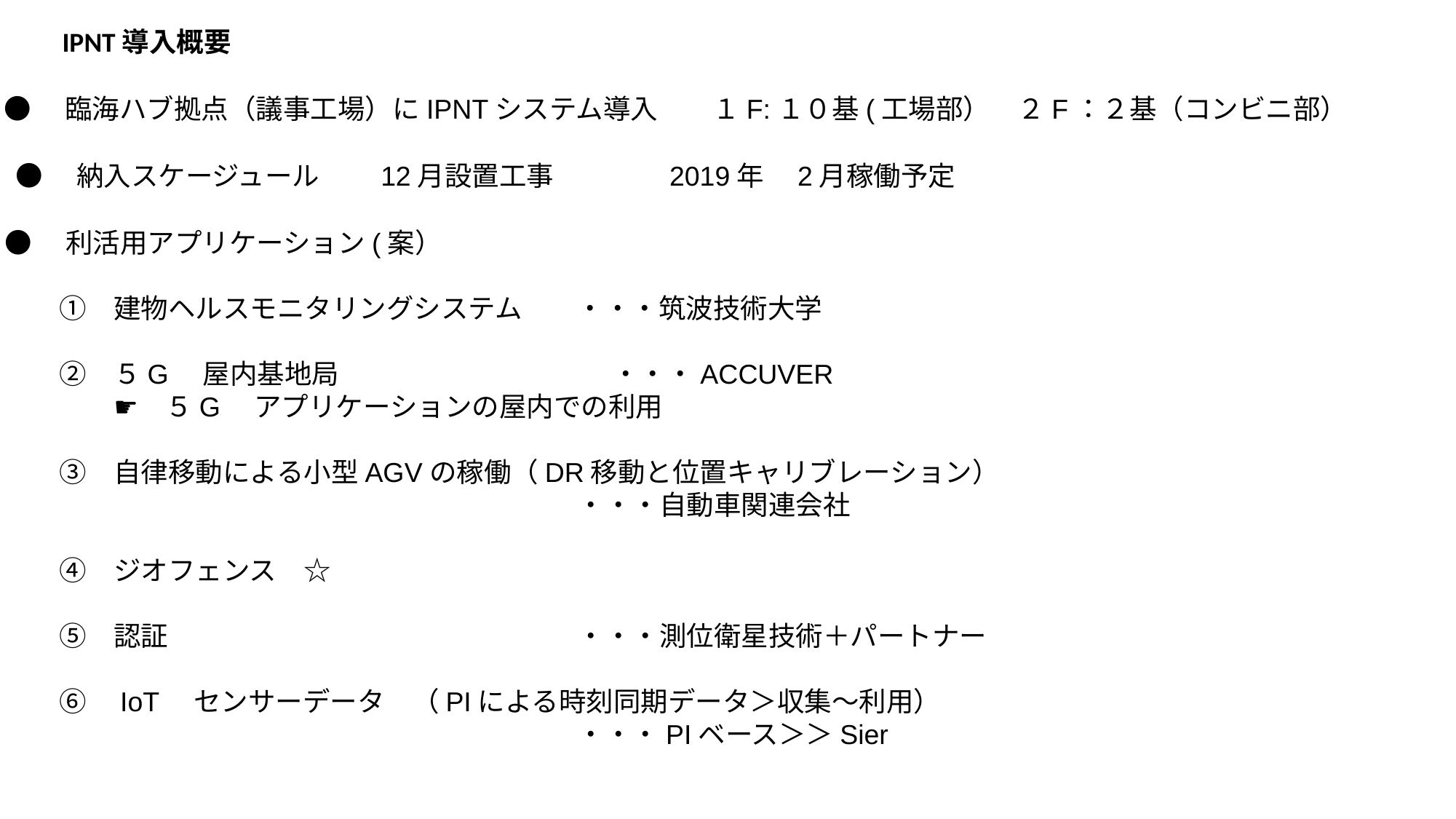

IPNT導入概要
●　臨海ハブ拠点（議事工場）にIPNTシステム導入　　１F:１０基(工場部）　２F：２基（コンビニ部）
●　納入スケージュール　　12月設置工事　　　　2019年　2月稼働予定
●　利活用アプリケーション(案）

　　①　建物ヘルスモニタリングシステム　　・・・筑波技術大学

　　②　５G　屋内基地局　　　　　　　　　　・・・ACCUVER
　　　　☛　５G　アプリケーションの屋内での利用

　　③　自律移動による小型AGVの稼働（DR移動と位置キャリブレーション）
　　　　　　　　　　　　　　　　　　　　　・・・自動車関連会社

　　④　ジオフェンス　☆

　　⑤　認証　　　　　　　　　　　　　　　・・・測位衛星技術＋パートナー

　　⑥　IoT　センサーデータ　（PIによる時刻同期データ＞収集～利用）
　　　　　　　　　　　　　　　　　　　　　・・・PIベース＞＞Sier